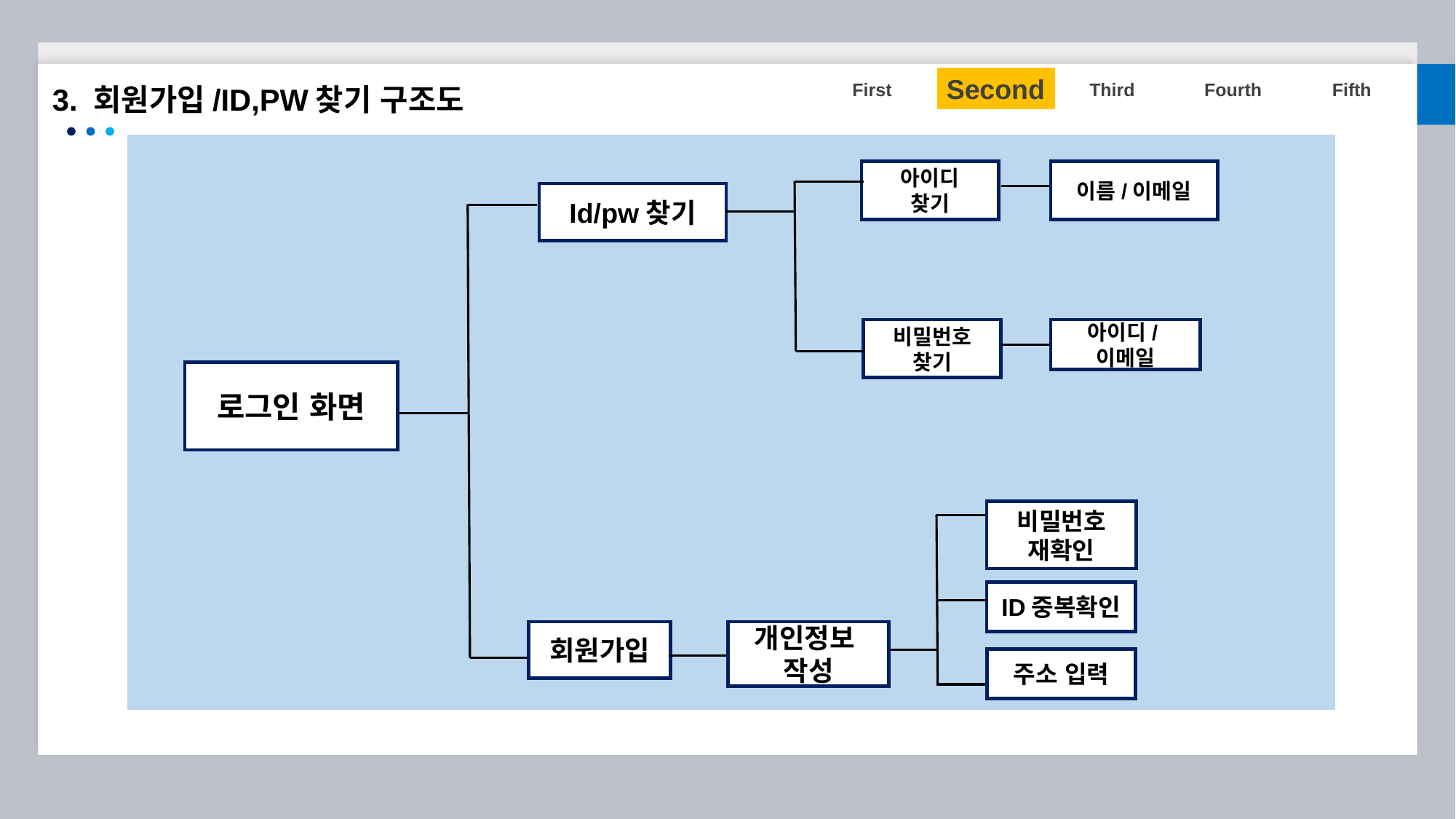

Second
First
Third
Fourth
Fifth
3. 회원가입/ID,PW찾기 구조도

아이디
찾기
이름/이메일
Id/pw찾기

비밀번호
찾기
아이디/이메일
로그인 화면
비밀번호
재확인
ID중복확인
회원가입
개인정보
작성
주소 입력